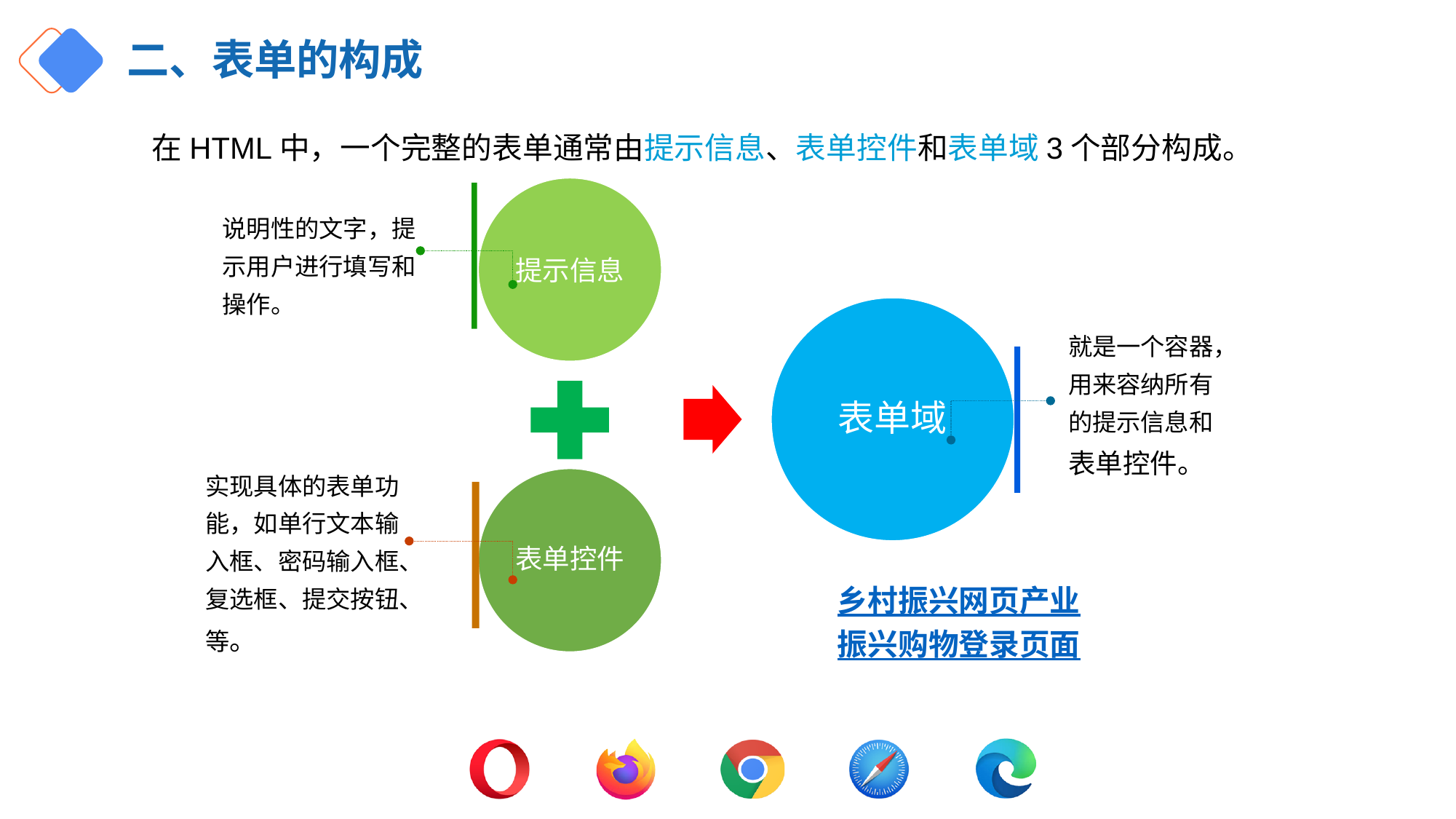

# 二、表单的构成
二、表单的构成
在HTML中，一个完整的表单通常由提示信息、表单控件和表单域3个部分构成。
提示信息

说明性的文字，提示用户进行填写和操作。

表单域
就是一个容器，用来容纳所有的提示信息和表单控件。

实现具体的表单功能，如单行文本输入框、密码输入框、复选框、提交按钮、等。

表单控件
乡村振兴网页产业
振兴购物登录页面